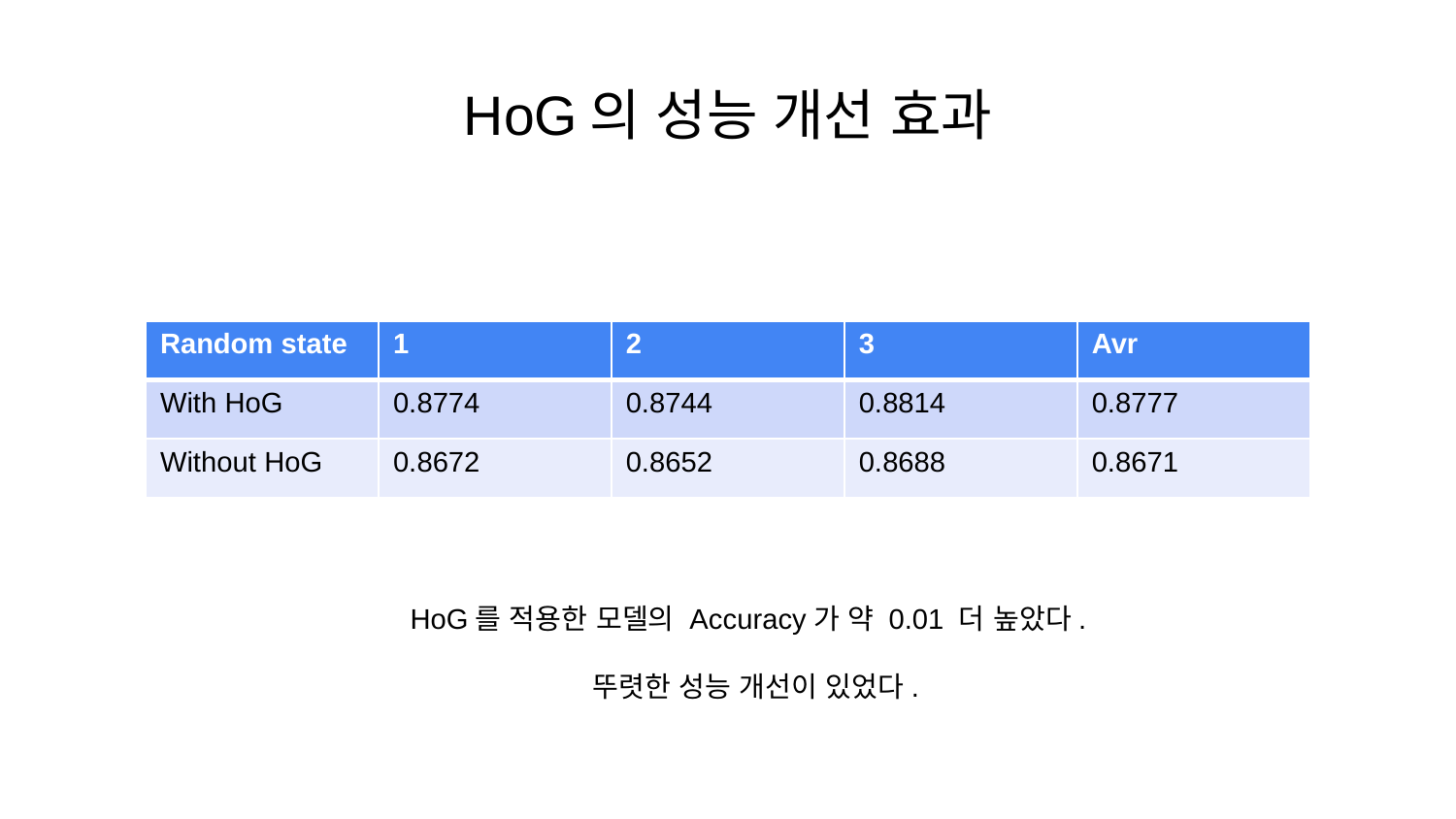

# HoG의 성능 개선 효과
| Random state | 1 | 2 | 3 | Avr |
| --- | --- | --- | --- | --- |
| With HoG | 0.8774 | 0.8744 | 0.8814 | 0.8777 |
| Without HoG | 0.8672 | 0.8652 | 0.8688 | 0.8671 |
HoG를 적용한 모델의 Accuracy가 약 0.01 더 높았다.

 뚜렷한 성능 개선이 있었다.